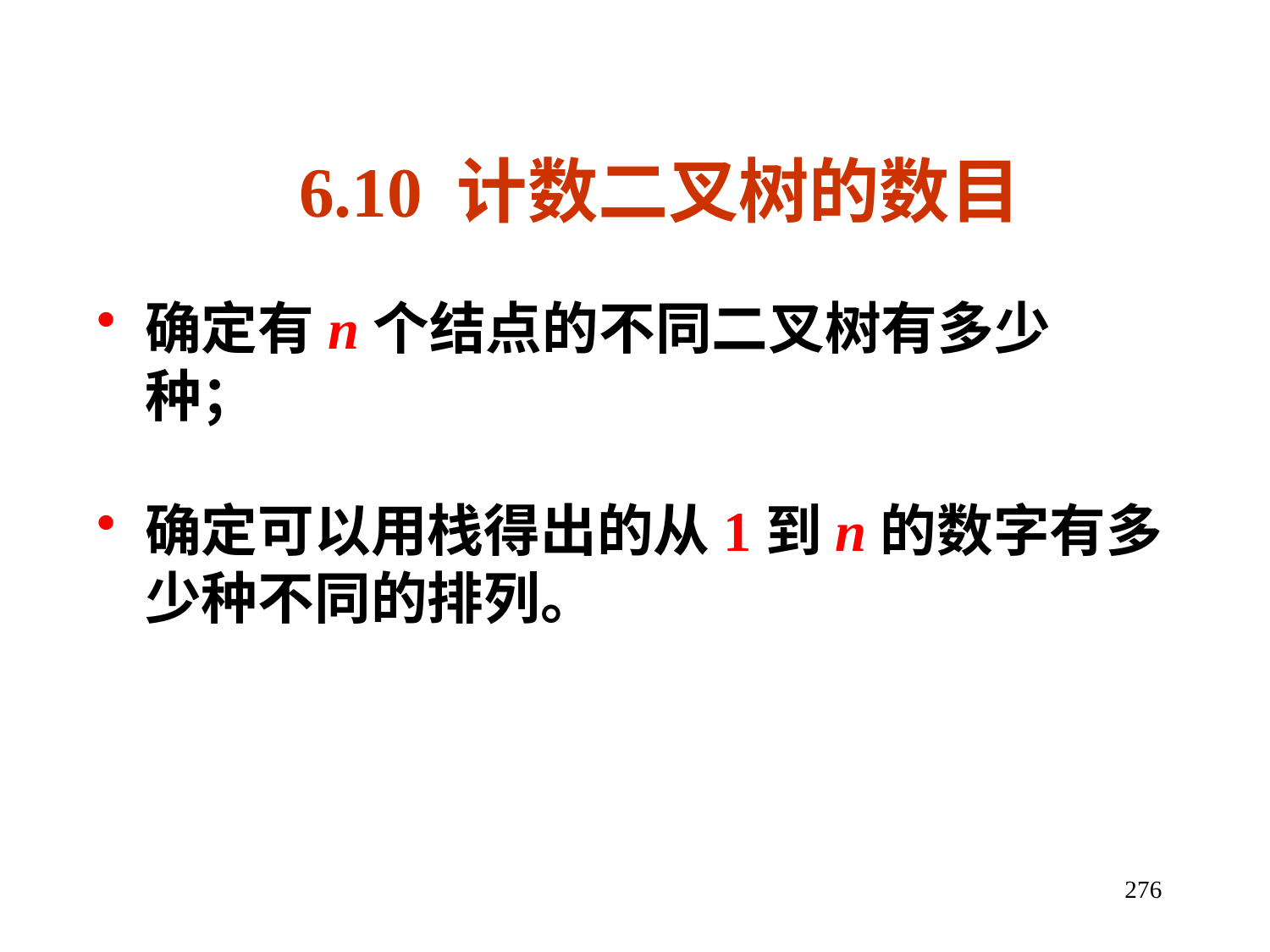

6.10 计数二叉树的数目
确定有n个结点的不同二叉树有多少种；

确定可以用栈得出的从1到n的数字有多少种不同的排列。
276